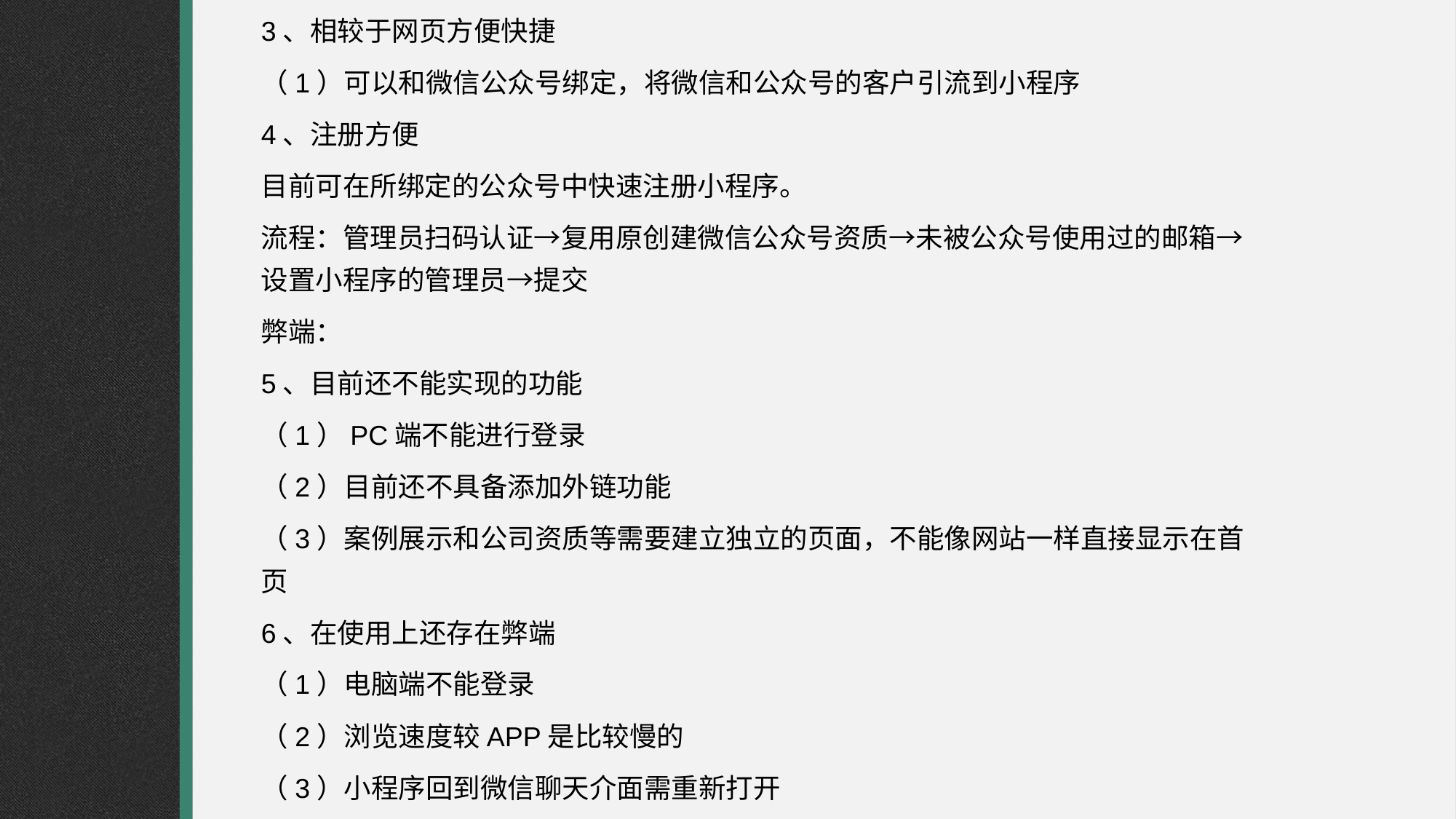

3、相较于网页方便快捷
（1）可以和微信公众号绑定，将微信和公众号的客户引流到小程序
4、注册方便
目前可在所绑定的公众号中快速注册小程序。
流程：管理员扫码认证→复用原创建微信公众号资质→未被公众号使用过的邮箱→设置小程序的管理员→提交
弊端：
5、目前还不能实现的功能
（1）PC端不能进行登录
（2）目前还不具备添加外链功能
（3）案例展示和公司资质等需要建立独立的页面，不能像网站一样直接显示在首页
6、在使用上还存在弊端
（1）电脑端不能登录
（2）浏览速度较APP是比较慢的
（3）小程序回到微信聊天介面需重新打开